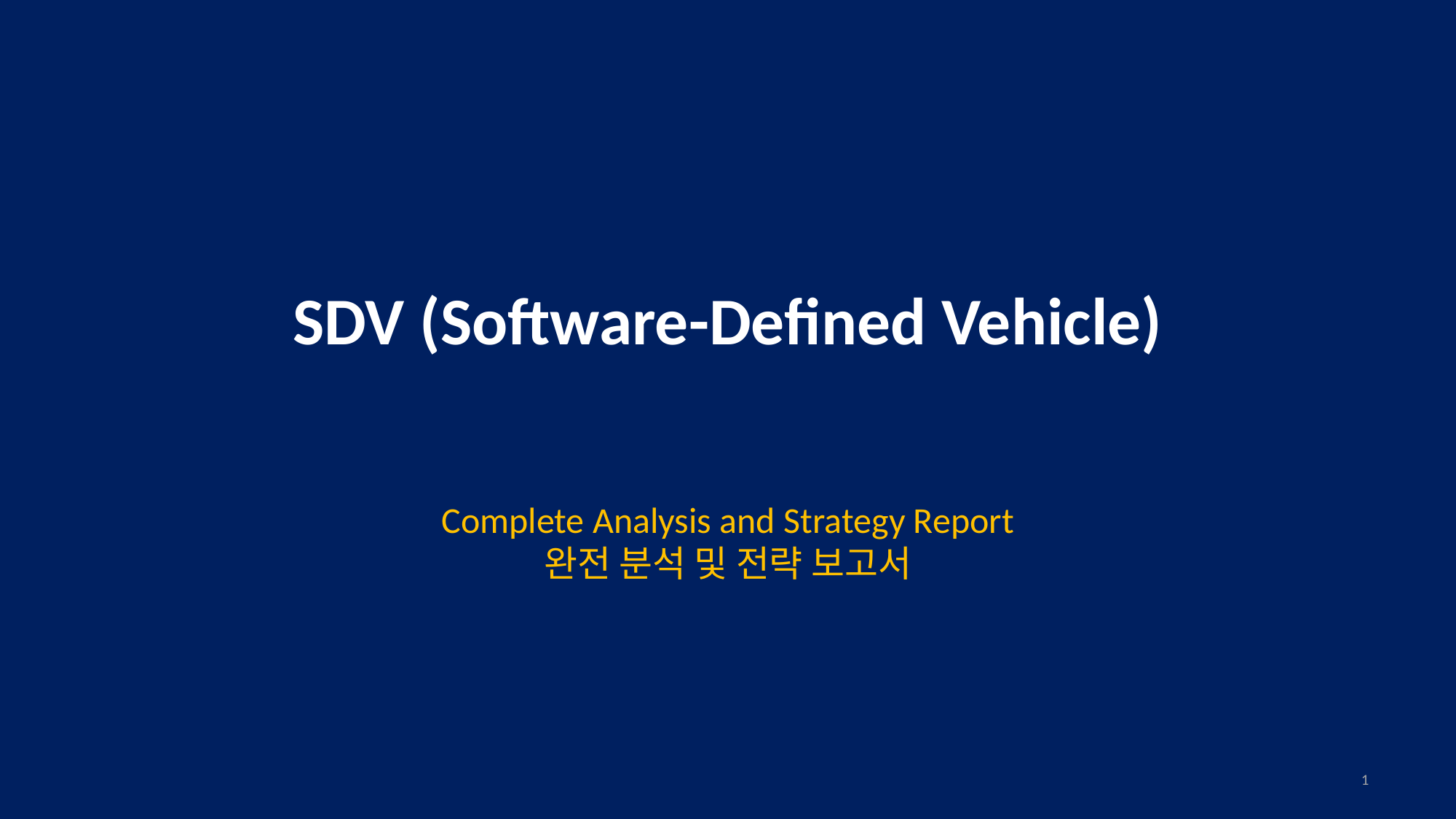

SDV (Software-Defined Vehicle)
Complete Analysis and Strategy Report
완전 분석 및 전략 보고서
1